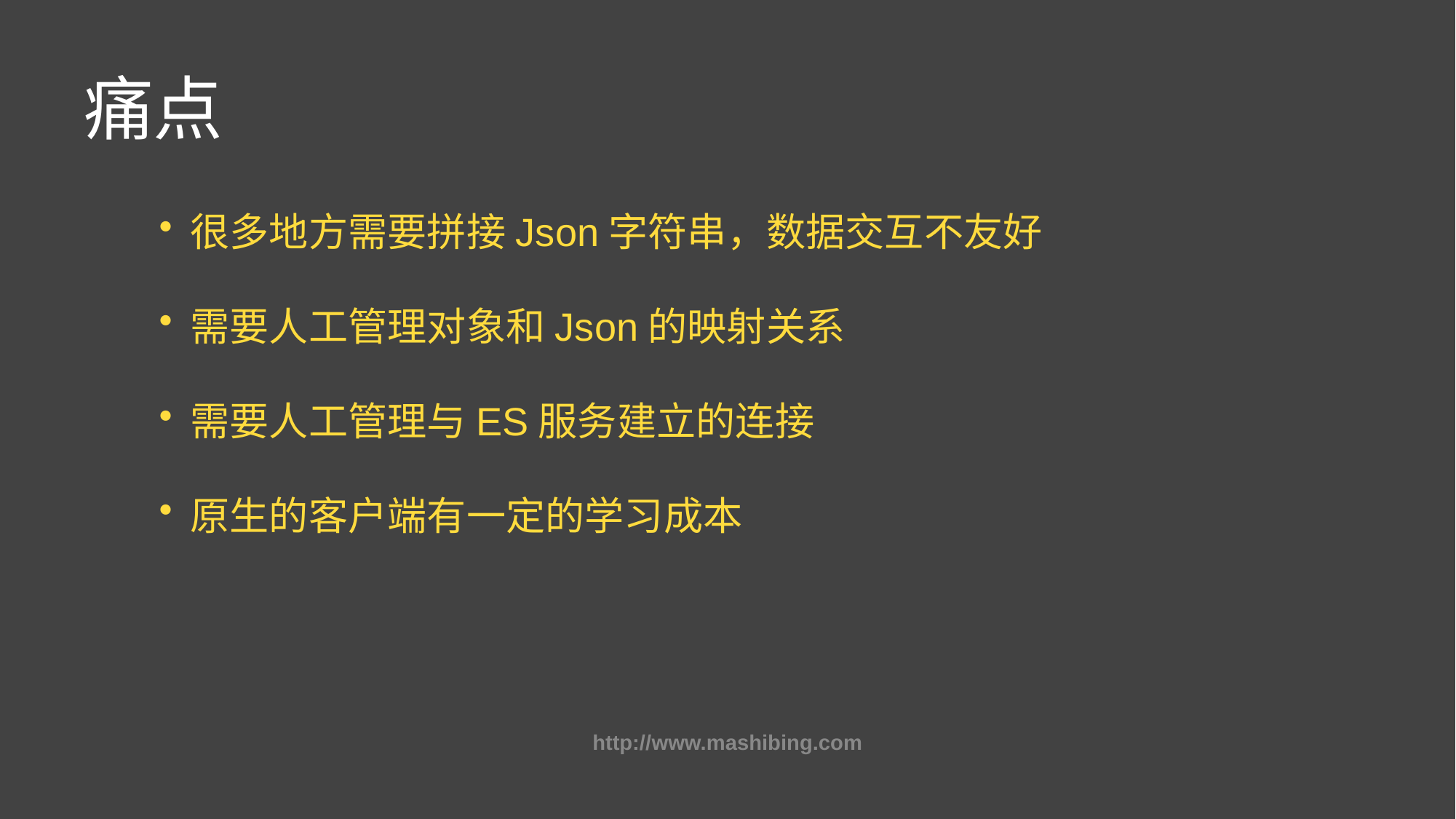

# 痛点
很多地方需要拼接Json字符串，数据交互不友好

需要人工管理对象和Json的映射关系

需要人工管理与ES服务建立的连接

原生的客户端有一定的学习成本

http://www.mashibing.com
2